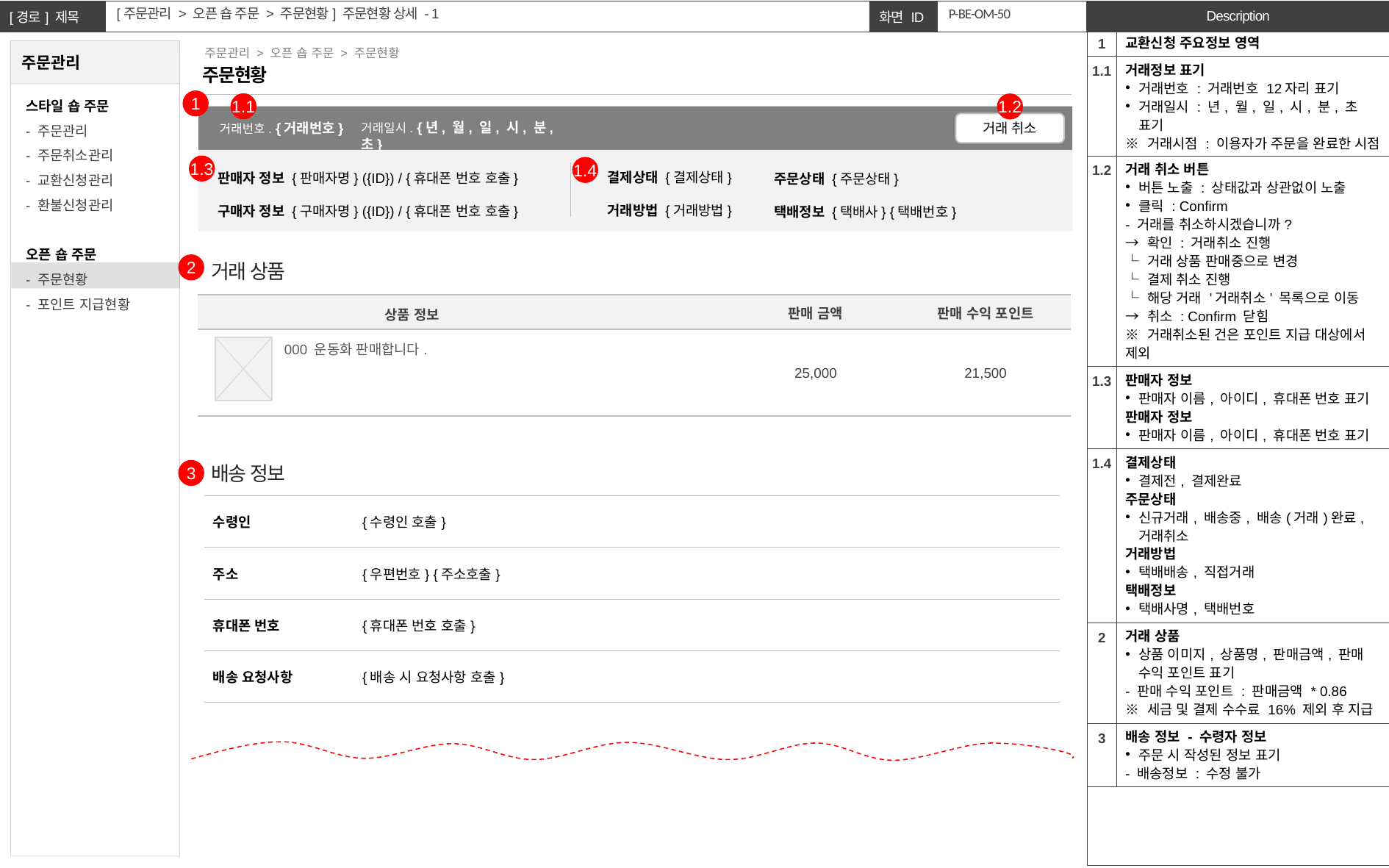

[주문관리 > 오픈 숍 주문 > 주문현황] 주문현황 상세 - 1
# P-BE-OM-50
| 1 | 교환신청 주요정보 영역 |
| --- | --- |
| 1.1 | 거래정보 표기 거래번호 : 거래번호 12자리 표기 거래일시 : 년, 월, 일, 시, 분, 초 표기 ※ 거래시점 : 이용자가 주문을 완료한 시점 |
| 1.2 | 거래 취소 버튼 버튼 노출 : 상태값과 상관없이 노출 클릭 : Confirm - 거래를 취소하시겠습니까? → 확인 : 거래취소 진행 └ 거래 상품 판매중으로 변경 └ 결제 취소 진행 └ 해당 거래 '거래취소' 목록으로 이동 → 취소 : Confirm 닫힘 ※ 거래취소된 건은 포인트 지급 대상에서 제외 |
| 1.3 | 판매자 정보 판매자 이름, 아이디, 휴대폰 번호 표기 판매자 정보 판매자 이름, 아이디, 휴대폰 번호 표기 |
| 1.4 | 결제상태 결제전, 결제완료 주문상태 신규거래, 배송중, 배송(거래)완료, 거래취소 거래방법 택배배송, 직접거래 택배정보 택배사명, 택배번호 |
| 2 | 거래 상품 상품 이미지, 상품명, 판매금액, 판매 수익 포인트 표기 - 판매 수익 포인트 : 판매금액 \* 0.86 ※ 세금 및 결제 수수료 16% 제외 후 지급 |
| 3 | 배송 정보 - 수령자 정보 주문 시 작성된 정보 표기 - 배송정보 : 수정 불가 |
|  |  |
주문관리 > 오픈 숍 주문 > 주문현황
주문현황
1
1.1
1.2

거래 취소
거래일시. {년, 월, 일, 시, 분, 초}
거래번호. {거래번호}
결제상태 {결제상태}
거래방법 {거래방법}
판매자 정보 {판매자명} ({ID}) / {휴대폰 번호 호출}
구매자 정보 {구매자명} ({ID}) / {휴대폰 번호 호출}
주문상태 {주문상태}
택배정보 {택배사} {택배번호}

1.3
1.4
거래 상품
2

| 상품 정보 |  | 판매 금액 | 판매 수익 포인트 |
| --- | --- | --- | --- |
| 000 운동화 판매합니다. |  | 25,000 | 21,500 |

배송 정보
3
| 수령인 | {수령인 호출} |
| --- | --- |
| 주소 | {우편번호} {주소호출} |
| 휴대폰 번호 | {휴대폰 번호 호출} |
| 배송 요청사항 | {배송 시 요청사항 호출} |